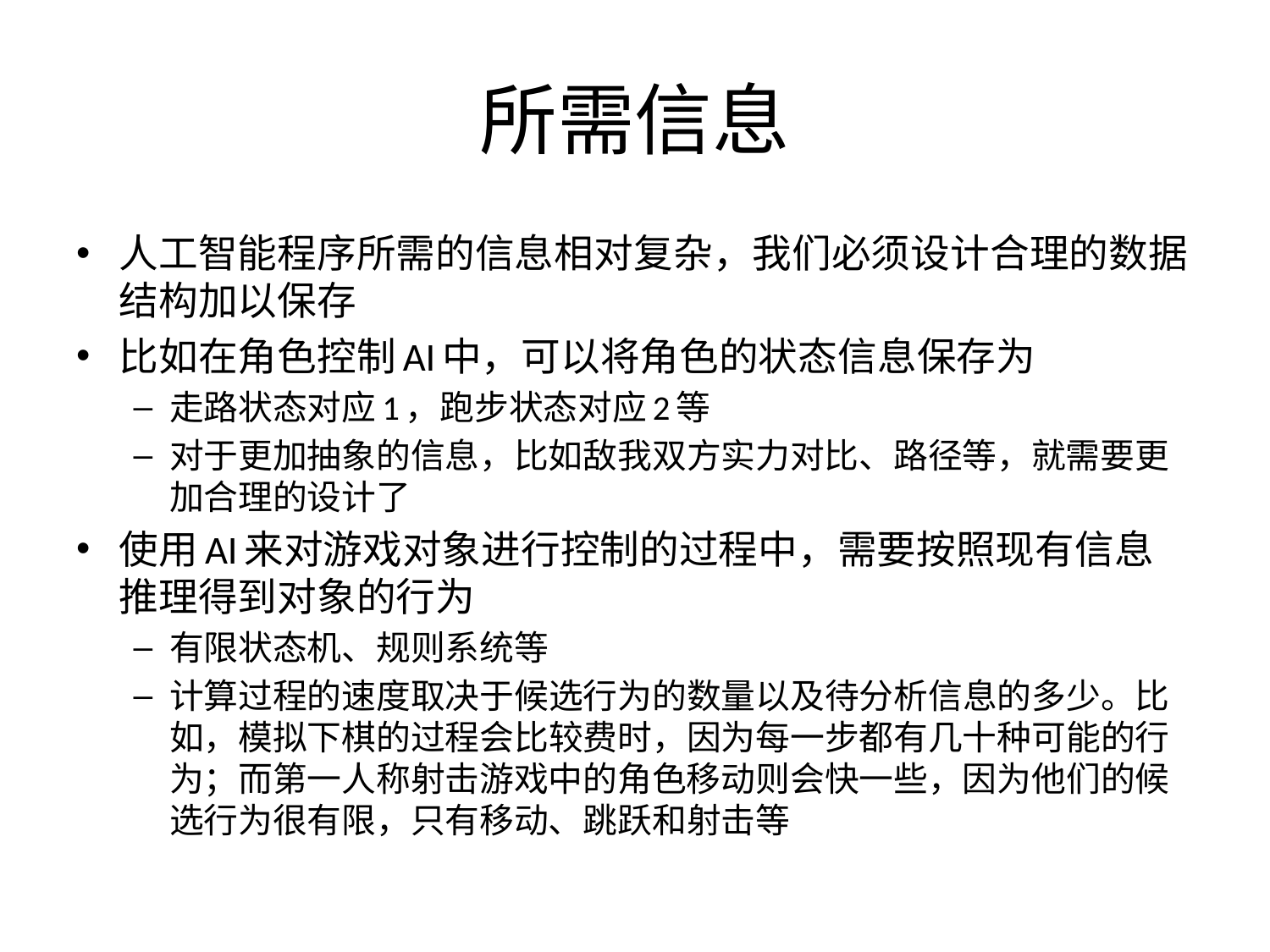

# 所需信息
人工智能程序所需的信息相对复杂，我们必须设计合理的数据结构加以保存
比如在角色控制AI中，可以将角色的状态信息保存为
走路状态对应1，跑步状态对应2等
对于更加抽象的信息，比如敌我双方实力对比、路径等，就需要更加合理的设计了
使用AI来对游戏对象进行控制的过程中，需要按照现有信息推理得到对象的行为
有限状态机、规则系统等
计算过程的速度取决于候选行为的数量以及待分析信息的多少。比如，模拟下棋的过程会比较费时，因为每一步都有几十种可能的行为；而第一人称射击游戏中的角色移动则会快一些，因为他们的候选行为很有限，只有移动、跳跃和射击等